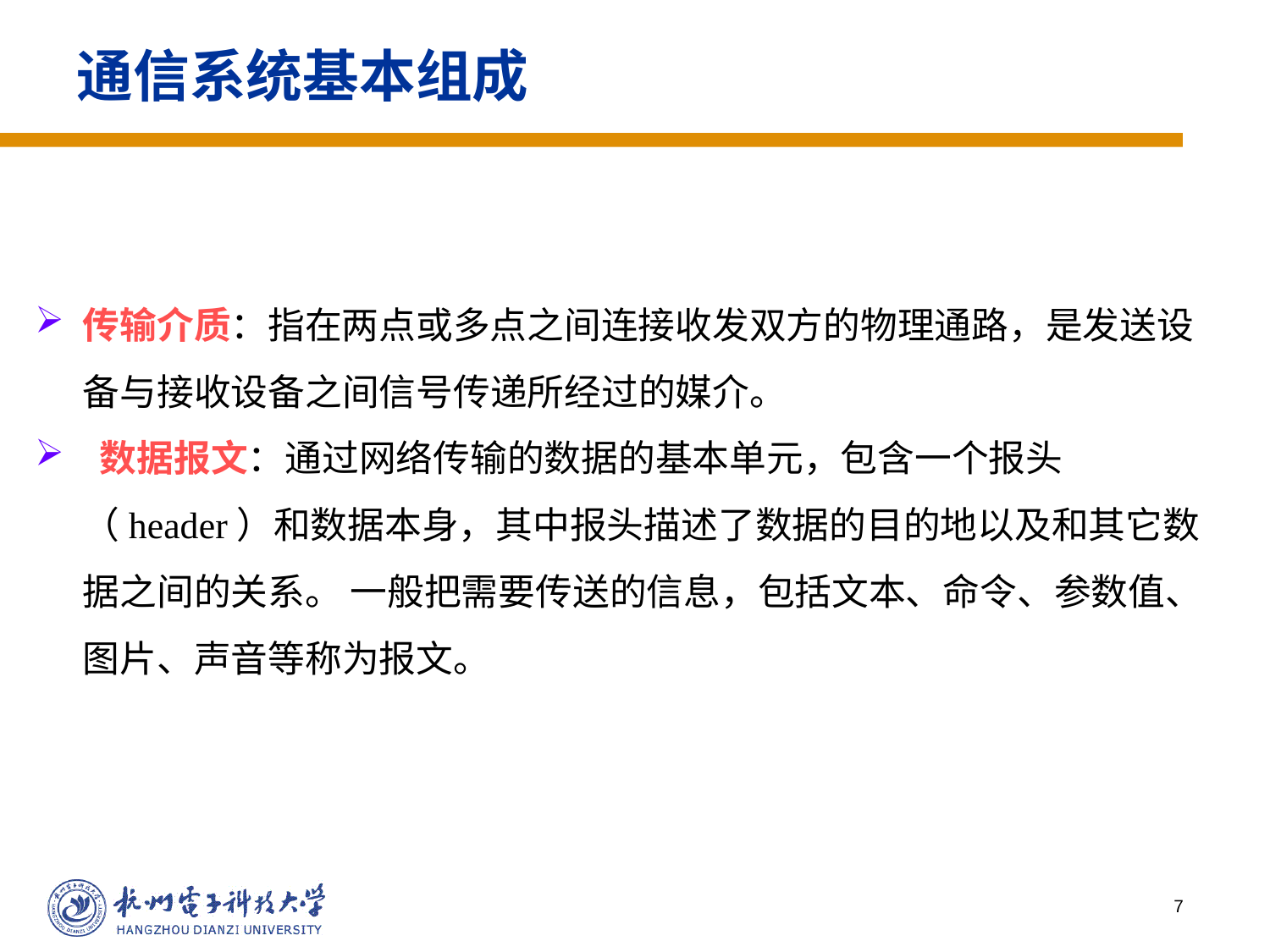

通信系统基本组成
传输介质：指在两点或多点之间连接收发双方的物理通路，是发送设备与接收设备之间信号传递所经过的媒介。
 数据报文：通过网络传输的数据的基本单元，包含一个报头（header）和数据本身，其中报头描述了数据的目的地以及和其它数据之间的关系。 一般把需要传送的信息，包括文本、命令、参数值、图片、声音等称为报文。
7